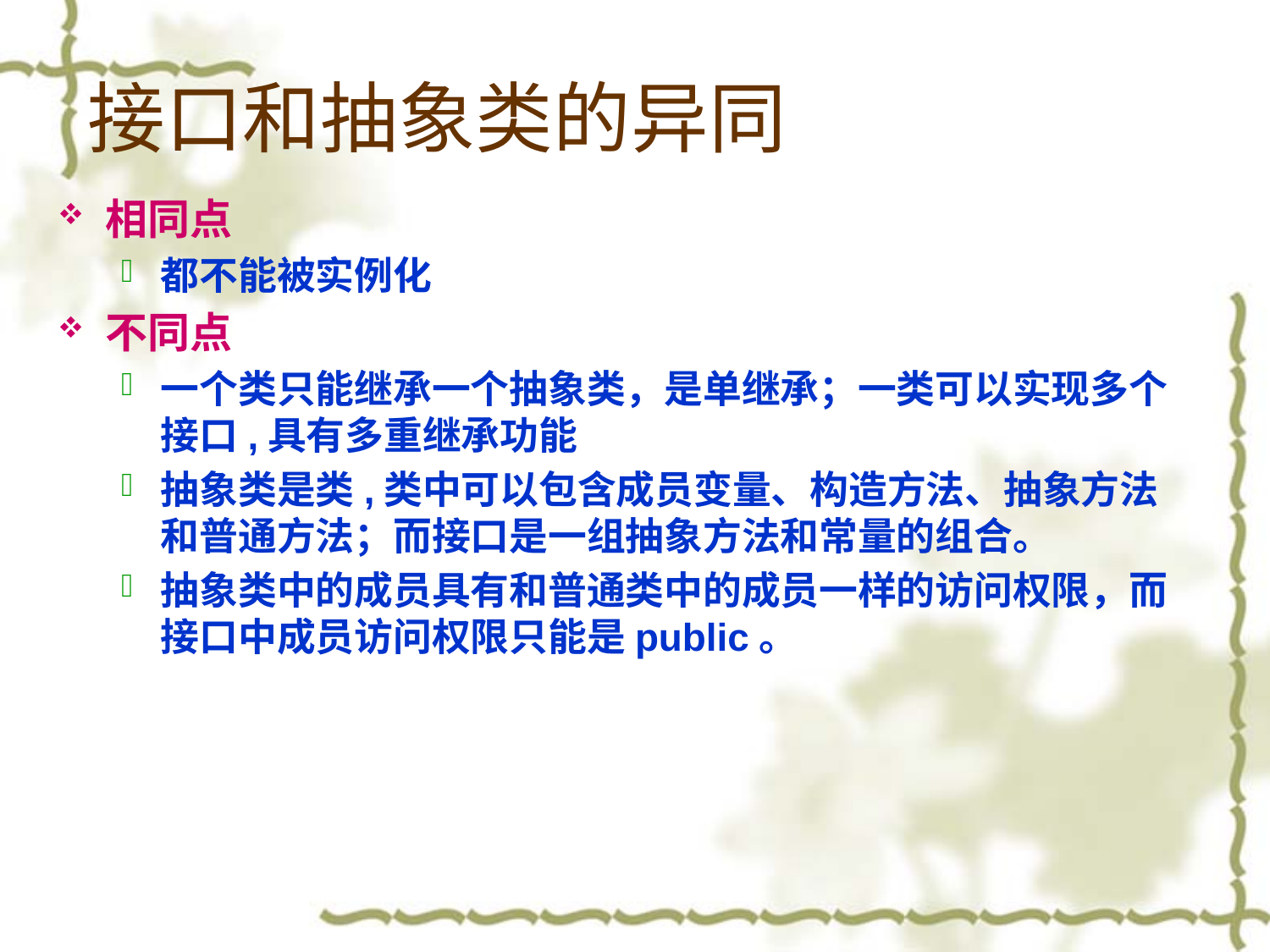

# 接口和抽象类的异同
相同点
都不能被实例化
不同点
一个类只能继承一个抽象类，是单继承；一类可以实现多个接口,具有多重继承功能
抽象类是类,类中可以包含成员变量、构造方法、抽象方法和普通方法；而接口是一组抽象方法和常量的组合。
抽象类中的成员具有和普通类中的成员一样的访问权限，而接口中成员访问权限只能是public。